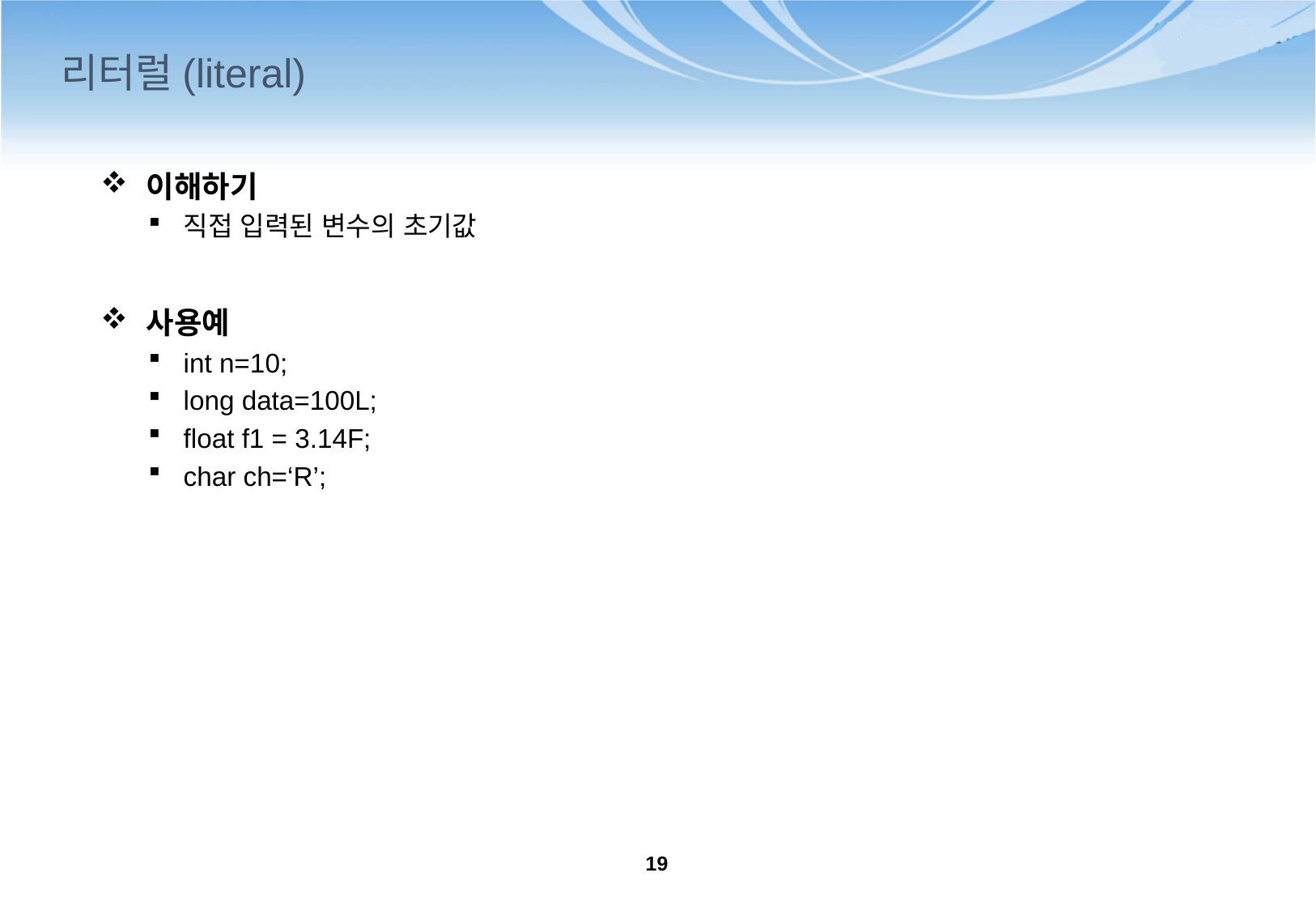

# 리터럴(literal)
이해하기
직접 입력된 변수의 초기값

사용예
int n=10;
long data=100L;
float f1 = 3.14F;
char ch=‘R’;
19